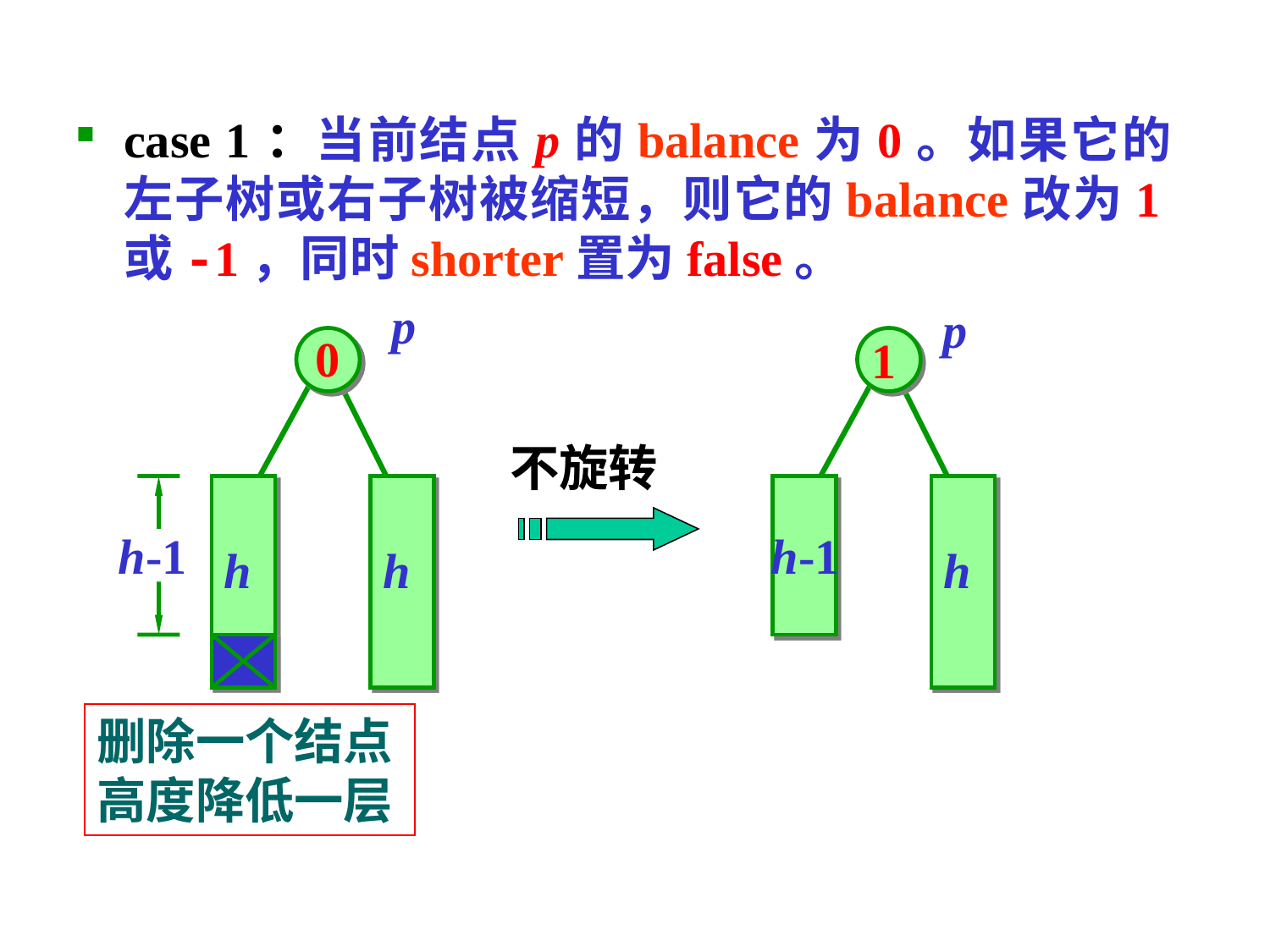

case 1：当前结点p的balance为0。如果它的左子树或右子树被缩短，则它的balance改为1或-1，同时shorter置为false。
p
p
0
1

不旋转

h-1
h-1
h
h
h

删除一个结点高度降低一层
156